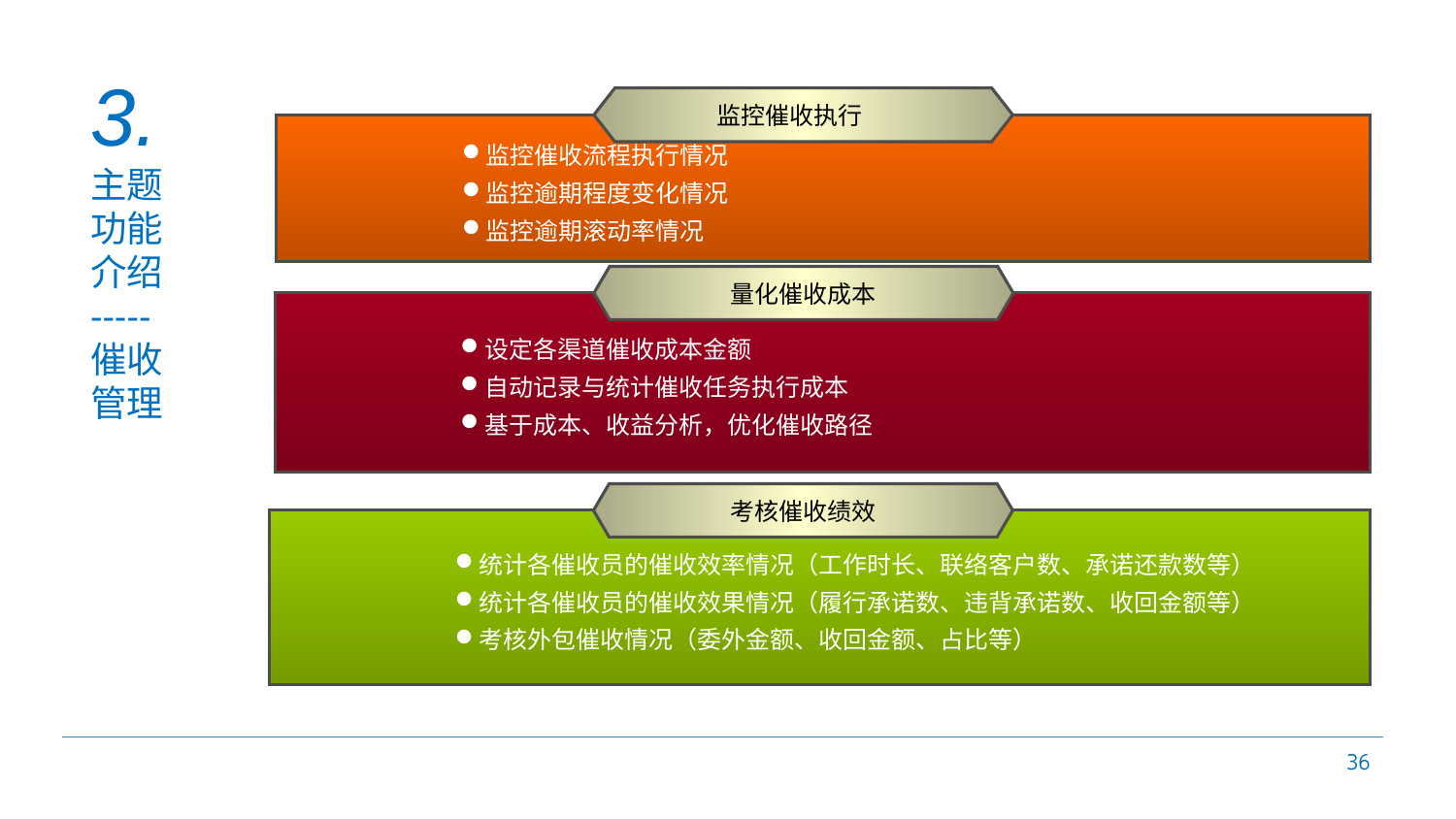

# 3. 主题 功能 介绍 ----- 催收 管理
           监控催收执行

监控催收流程执行情况
监控逾期程度变化情况
监控逾期滚动率情况

量化催收成本
设定各渠道催收成本金额
自动记录与统计催收任务执行成本
基于成本、收益分析，优化催收路径
考核催收绩效
统计各催收员的催收效率情况（工作时长、联络客户数、承诺还款数等）
统计各催收员的催收效果情况（履行承诺数、违背承诺数、收回金额等）
考核外包催收情况（委外金额、收回金额、占比等）
36